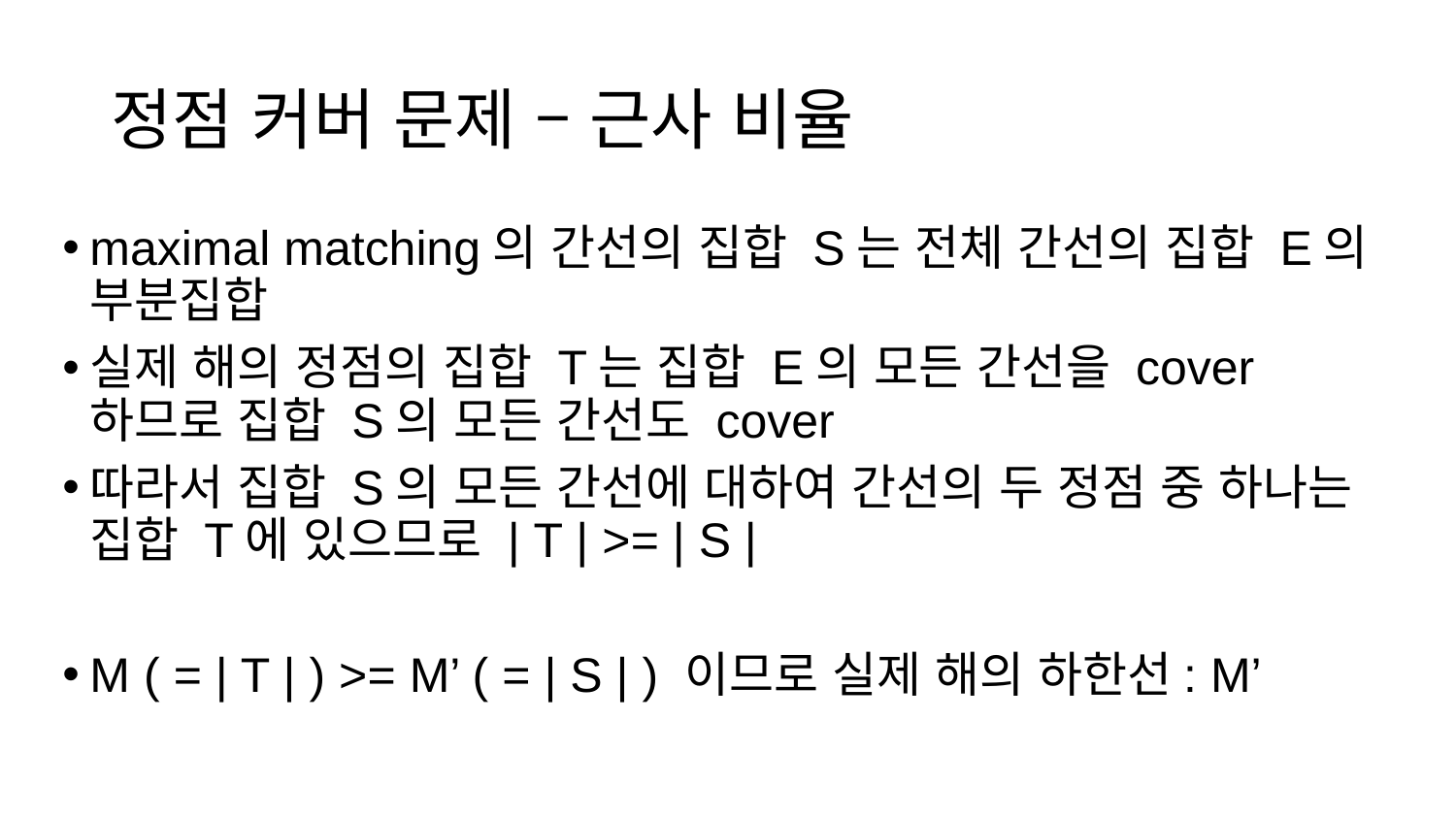

# 정점 커버 문제 – 근사 비율
maximal matching의 간선의 집합 S는 전체 간선의 집합 E의 부분집합
실제 해의 정점의 집합 T는 집합 E의 모든 간선을 cover하므로 집합 S의 모든 간선도 cover
따라서 집합 S의 모든 간선에 대하여 간선의 두 정점 중 하나는 집합 T에 있으므로 | T | >= | S |

M ( = | T | ) >= M’ ( = | S | ) 이므로 실제 해의 하한선: M’